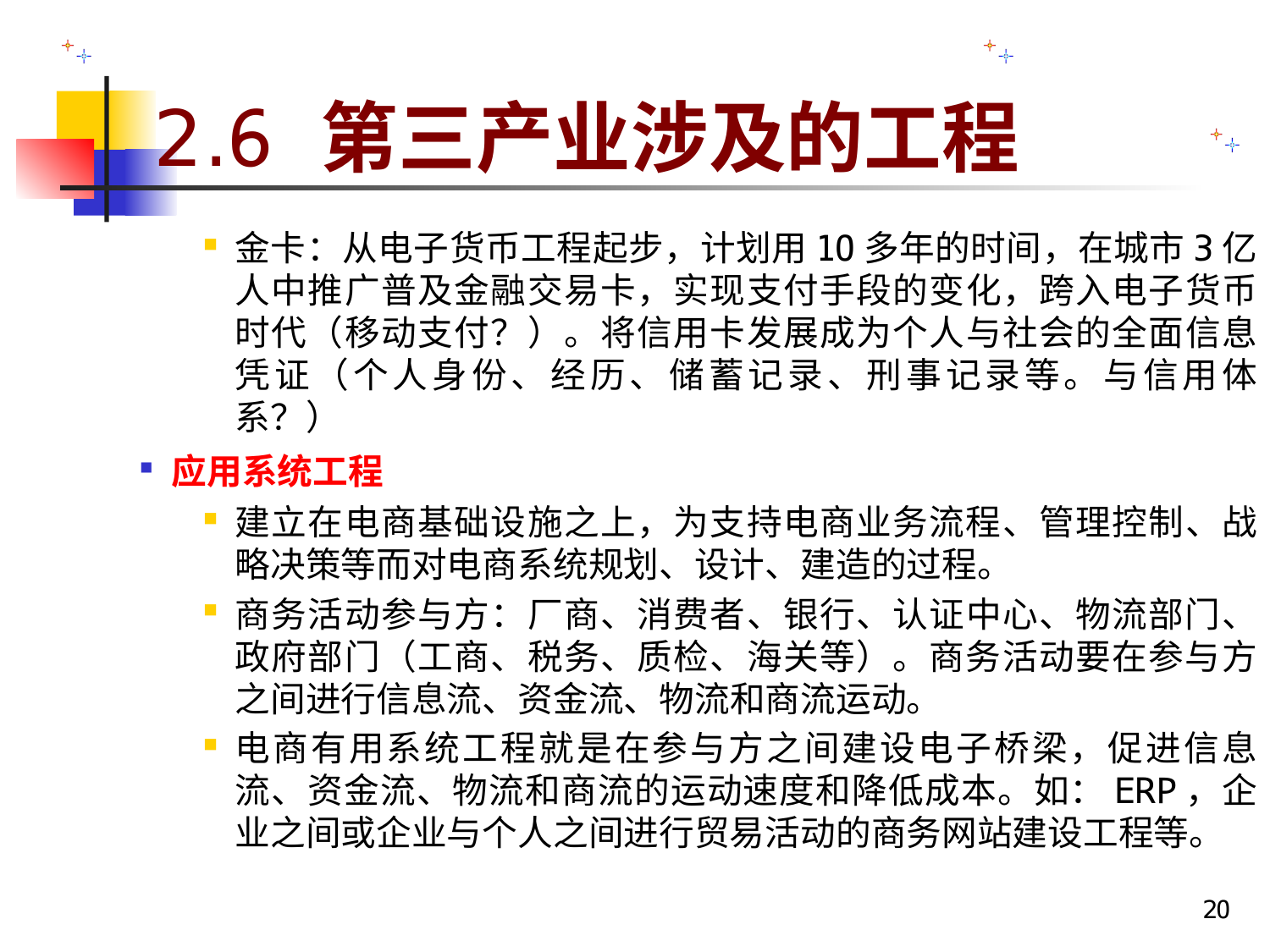

# 2.6 第三产业涉及的工程
金卡：从电子货币工程起步，计划用10多年的时间，在城市3亿人中推广普及金融交易卡，实现支付手段的变化，跨入电子货币时代（移动支付？）。将信用卡发展成为个人与社会的全面信息凭证（个人身份、经历、储蓄记录、刑事记录等。与信用体系？）
应用系统工程
建立在电商基础设施之上，为支持电商业务流程、管理控制、战略决策等而对电商系统规划、设计、建造的过程。
商务活动参与方：厂商、消费者、银行、认证中心、物流部门、政府部门（工商、税务、质检、海关等）。商务活动要在参与方之间进行信息流、资金流、物流和商流运动。
电商有用系统工程就是在参与方之间建设电子桥梁，促进信息流、资金流、物流和商流的运动速度和降低成本。如：ERP，企业之间或企业与个人之间进行贸易活动的商务网站建设工程等。
20